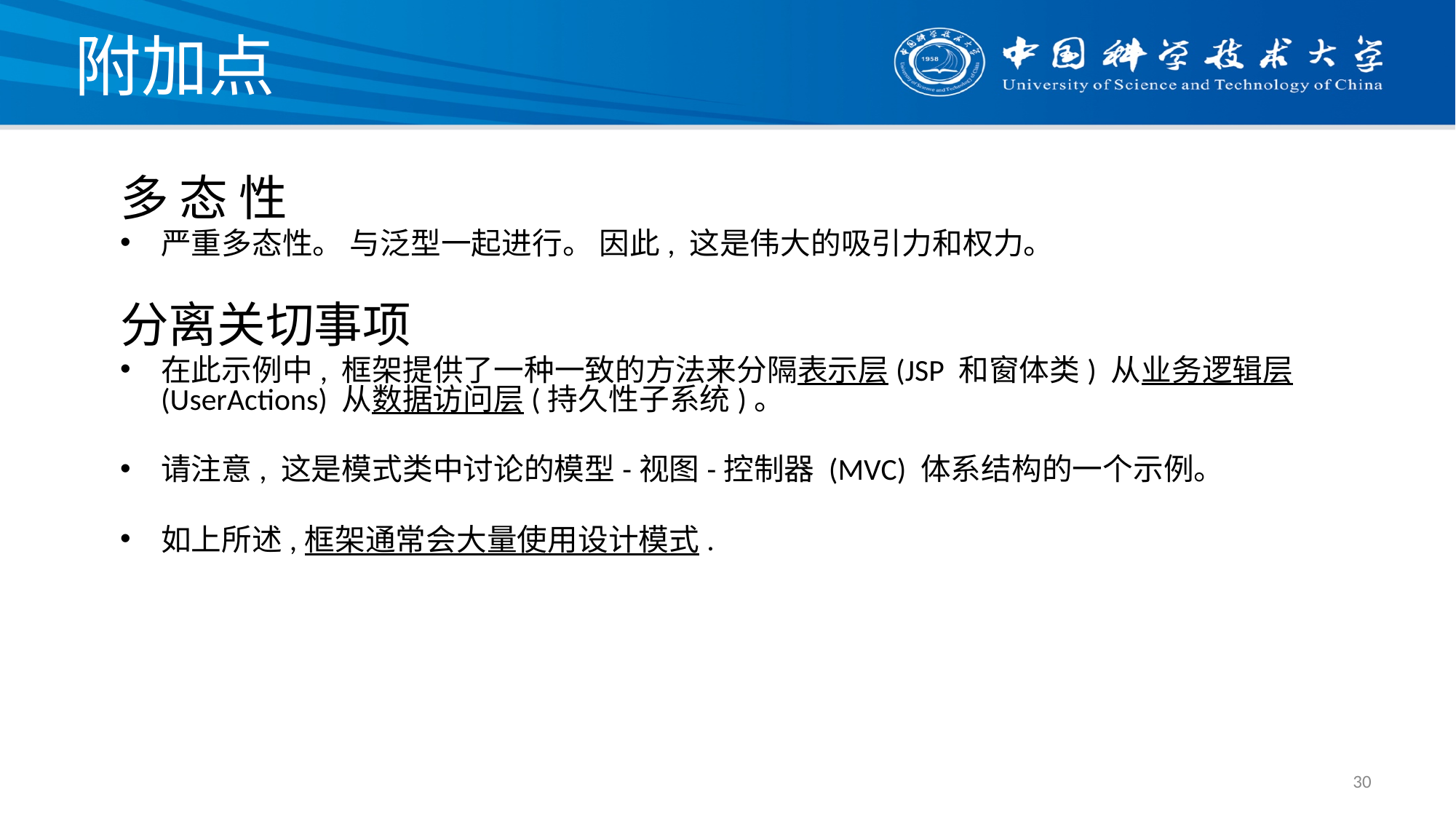

# 附加点
多 态 性
严重多态性。 与泛型一起进行。 因此, 这是伟大的吸引力和权力。

分离关切事项
在此示例中, 框架提供了一种一致的方法来分隔表示层(JSP 和窗体类) 从业务逻辑层(UserActions) 从数据访问层(持久性子系统)。

请注意, 这是模式类中讨论的模型-视图-控制器 (MVC) 体系结构的一个示例。

如上所述,框架通常会大量使用设计模式.
30